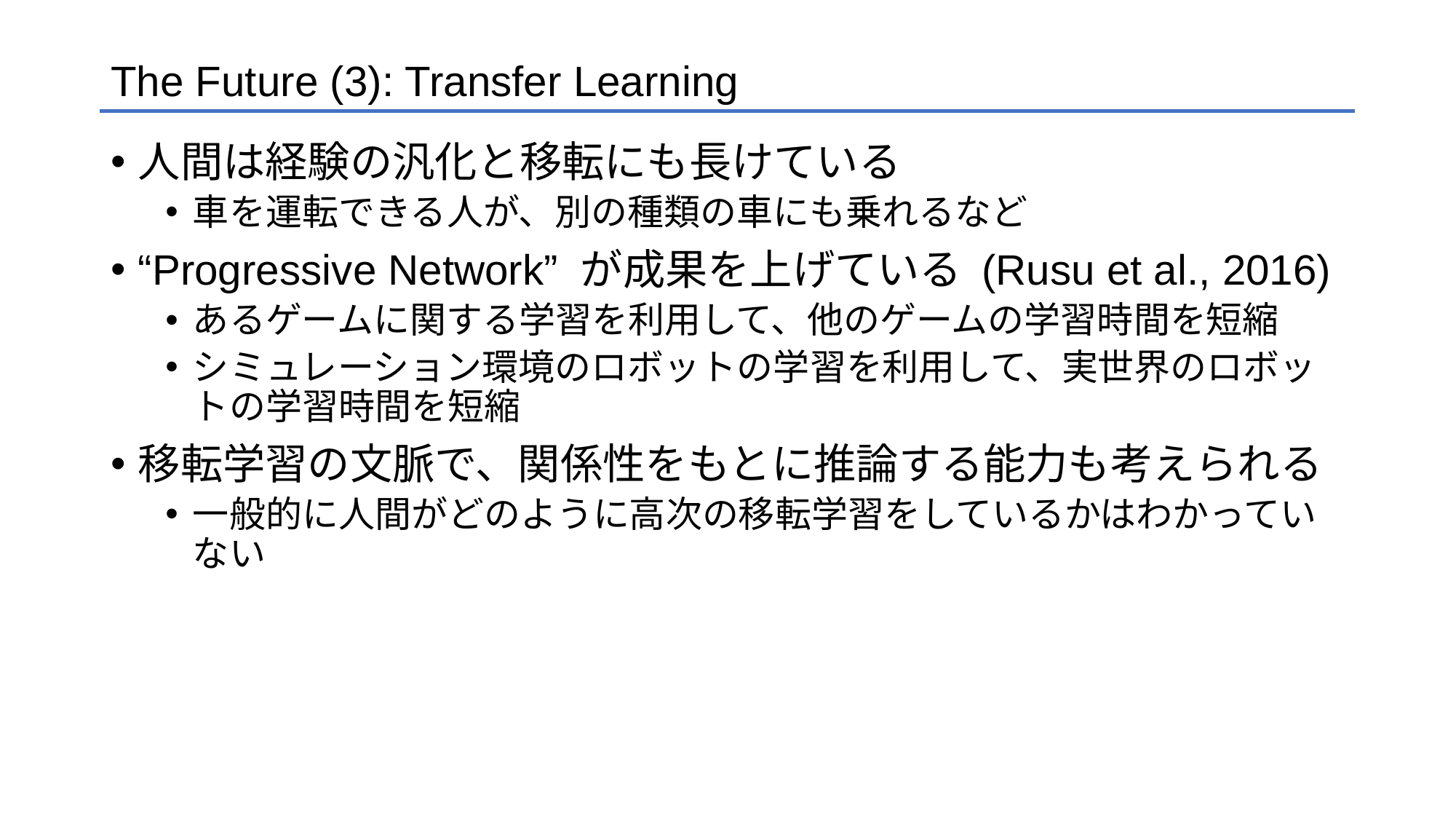

# The Future (3): Transfer Learning
人間は経験の汎化と移転にも長けている
車を運転できる人が、別の種類の車にも乗れるなど
“Progressive Network” が成果を上げている (Rusu et al., 2016)
あるゲームに関する学習を利用して、他のゲームの学習時間を短縮
シミュレーション環境のロボットの学習を利用して、実世界のロボットの学習時間を短縮
移転学習の文脈で、関係性をもとに推論する能力も考えられる
一般的に人間がどのように高次の移転学習をしているかはわかっていない